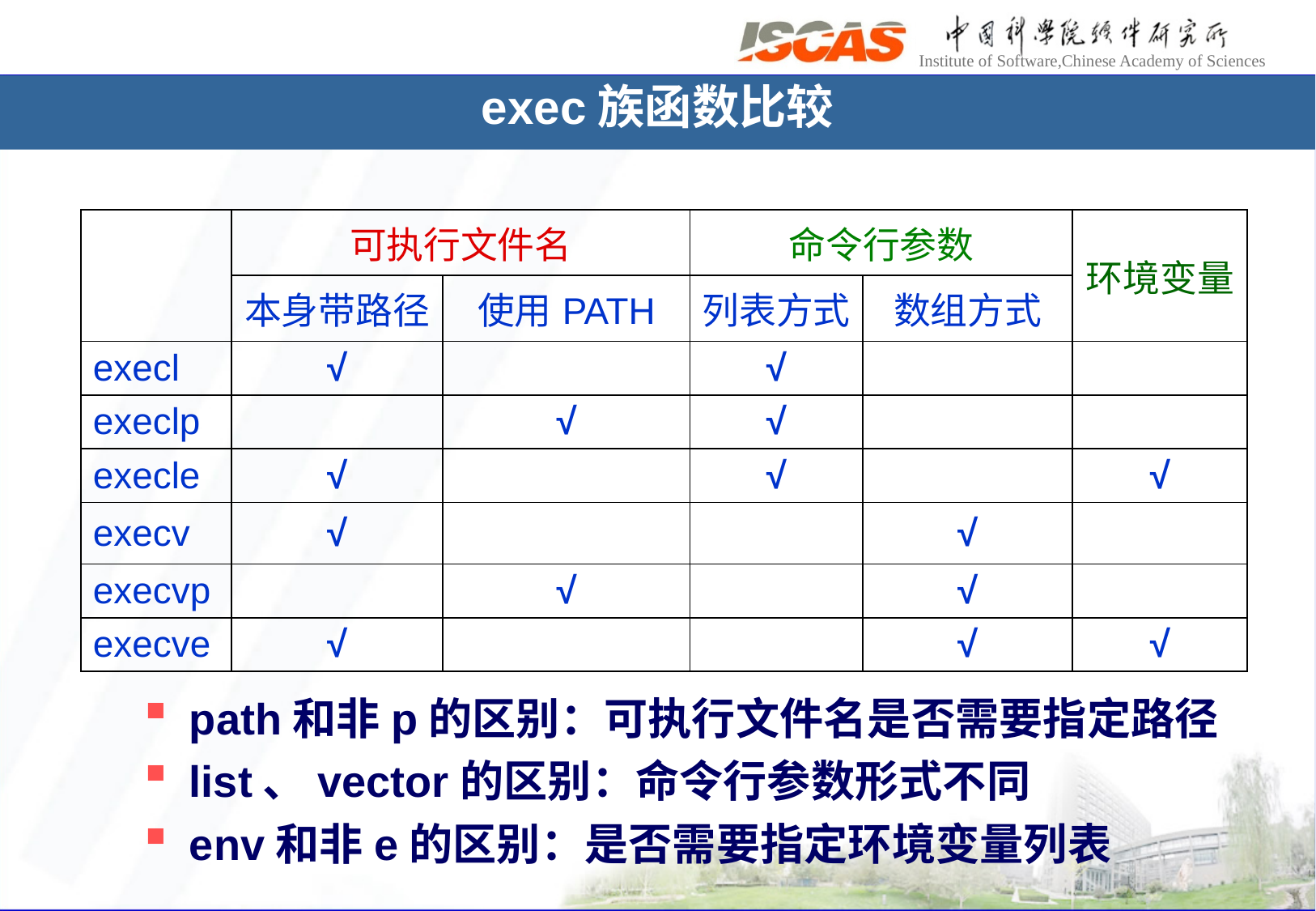

# exec族函数比较
|  | 可执行文件名 |  | 命令行参数 |  | 环境变量 |
| --- | --- | --- | --- | --- | --- |
|  | 本身带路径 | 使用PATH | 列表方式 | 数组方式 |  |
| execl | √ |  | √ |  |  |
| execlp |  | √ | √ |  |  |
| execle | √ |  | √ |  | √ |
| execv | √ |  |  | √ |  |
| execvp |  | √ |  | √ |  |
| execve | √ |  |  | √ | √ |
path和非p的区别：可执行文件名是否需要指定路径
list、vector的区别：命令行参数形式不同
env和非e的区别：是否需要指定环境变量列表